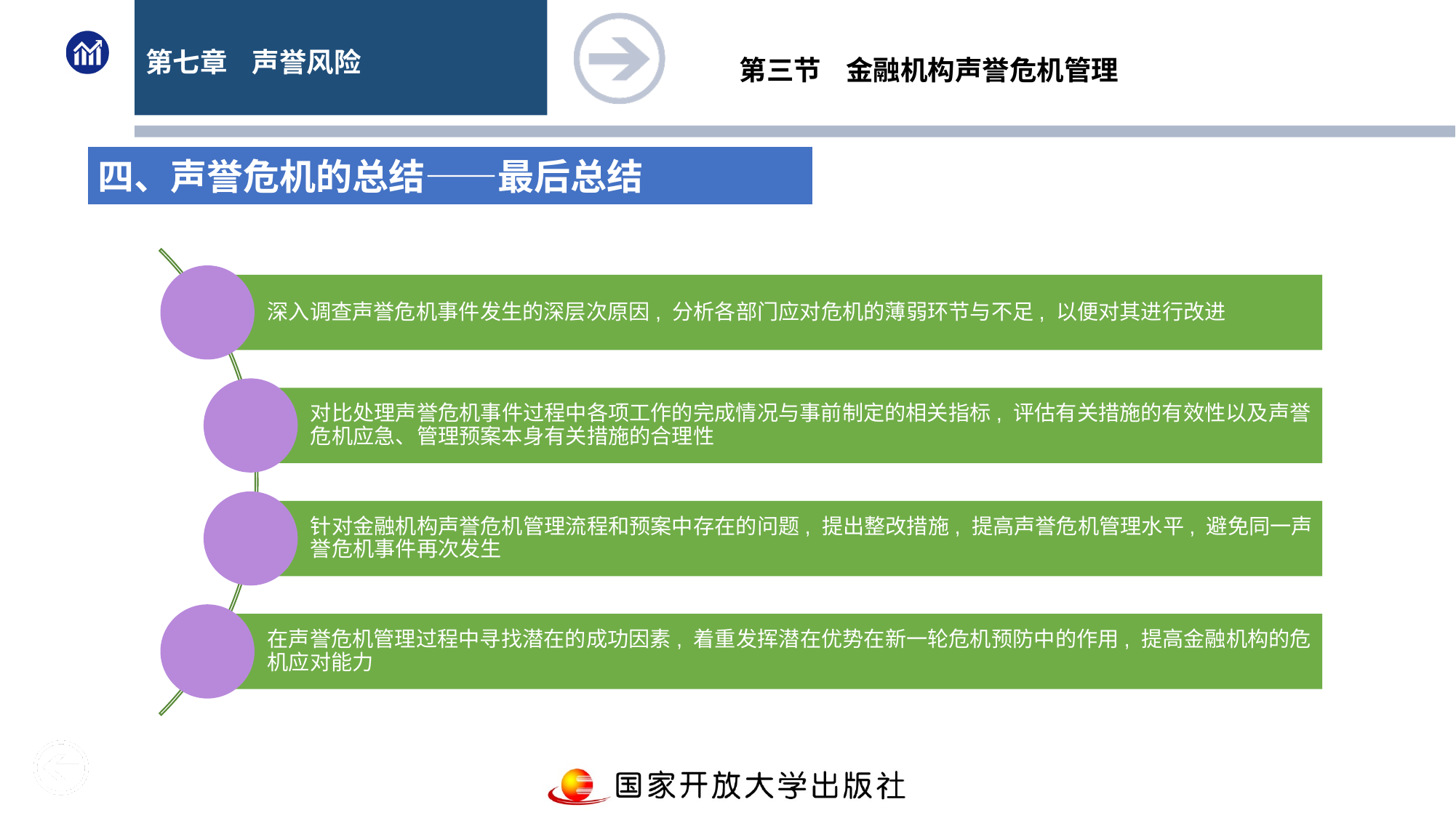

第三节    金融机构声誉危机管理
第七章    声誉风险
四、声誉危机的总结——最后总结
深入调查声誉危机事件发生的深层次原因, 分析各部门应对危机的薄弱环节与不足, 以便对其进行改进
对比处理声誉危机事件过程中各项工作的完成情况与事前制定的相关指标, 评估有关措施的有效性以及声誉危机应急、管理预案本身有关措施的合理性
针对金融机构声誉危机管理流程和预案中存在的问题, 提出整改措施, 提高声誉危机管理水平, 避免同一声誉危机事件再次发生
在声誉危机管理过程中寻找潜在的成功因素, 着重发挥潜在优势在新一轮危机预防中的作用, 提高金融机构的危机应对能力